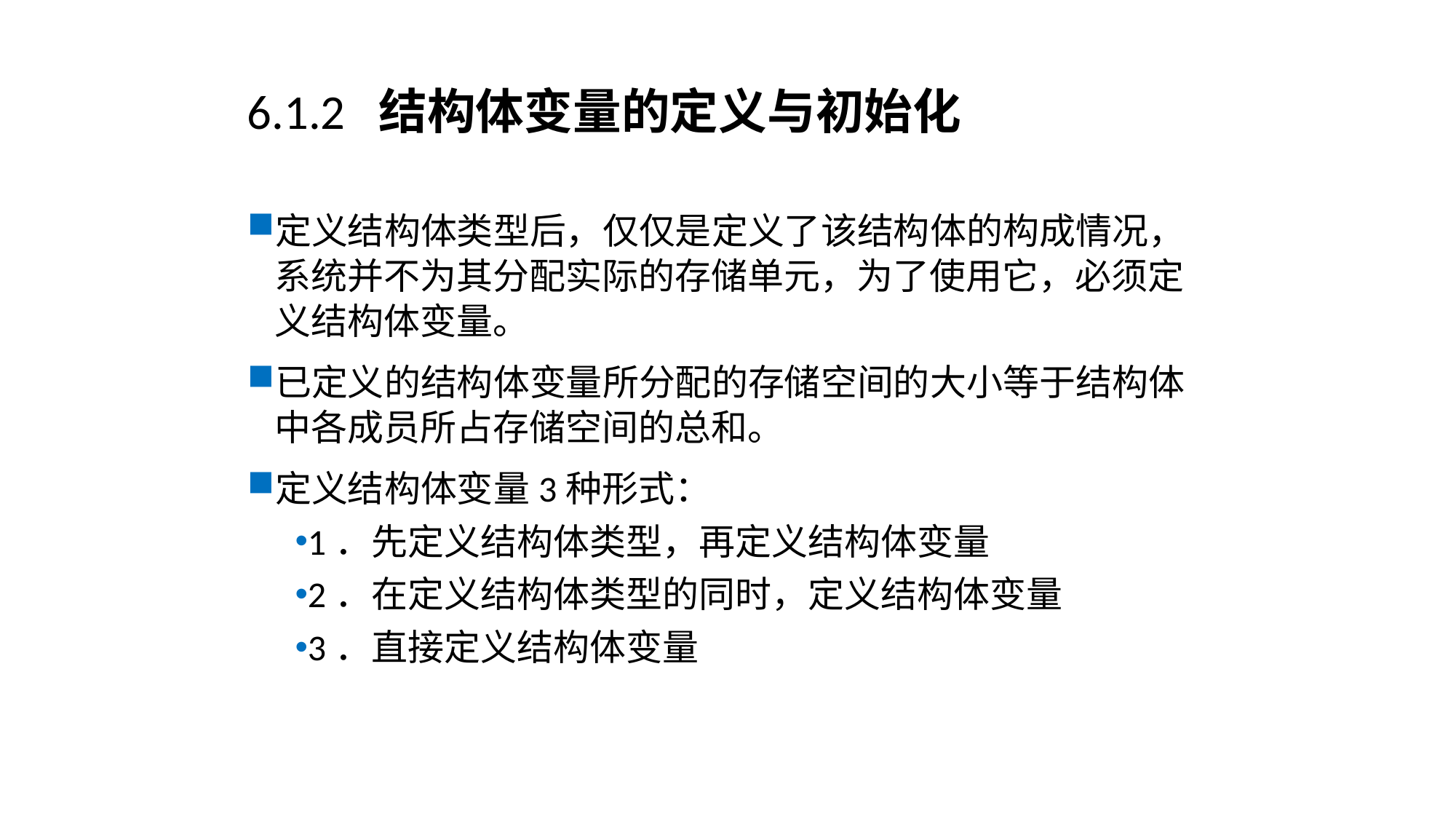

# 6.1.2  结构体变量的定义与初始化
定义结构体类型后，仅仅是定义了该结构体的构成情况，系统并不为其分配实际的存储单元，为了使用它，必须定义结构体变量。
已定义的结构体变量所分配的存储空间的大小等于结构体中各成员所占存储空间的总和。
定义结构体变量3种形式：
1．先定义结构体类型，再定义结构体变量
2．在定义结构体类型的同时，定义结构体变量
3．直接定义结构体变量